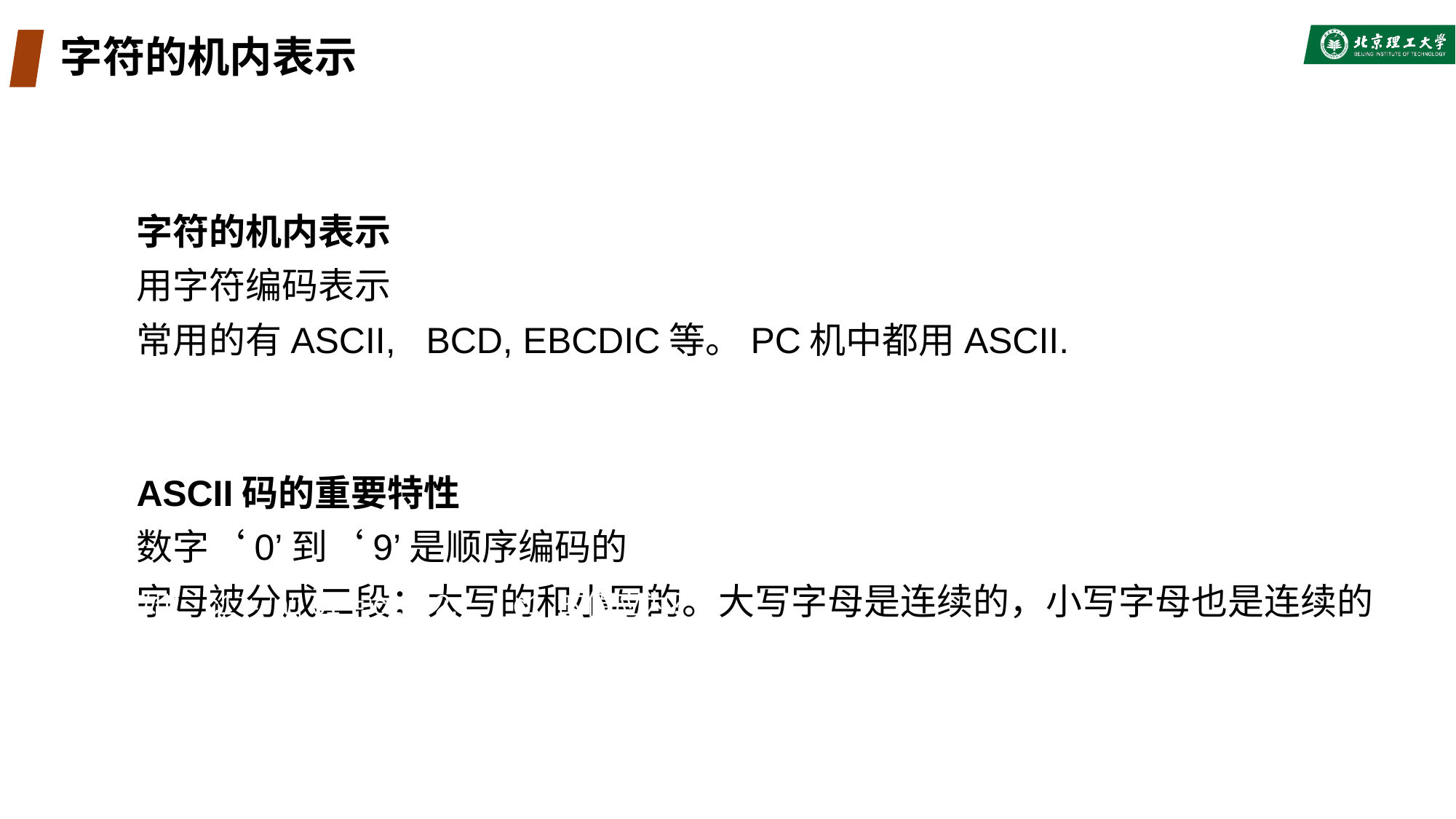

# 字符的机内表示
字符的机内表示
用字符编码表示
常用的有ASCII,   BCD, EBCDIC等。PC机中都用ASCII.

ASCII码的重要特性
数字‘0’到‘9’是顺序编码的
字母被分成二段：大写的和小写的。大写字母是连续的，小写字母也是连续的
如：c1 = ’a’; c1 = c1 + 2;       c1 的值应为？
如c中存放的是小写字母，则c  - ‘a’ + 1表示什么？
如c中存放的是数字（‘0’ ~ ‘9’），则c - ‘0’表示什么？